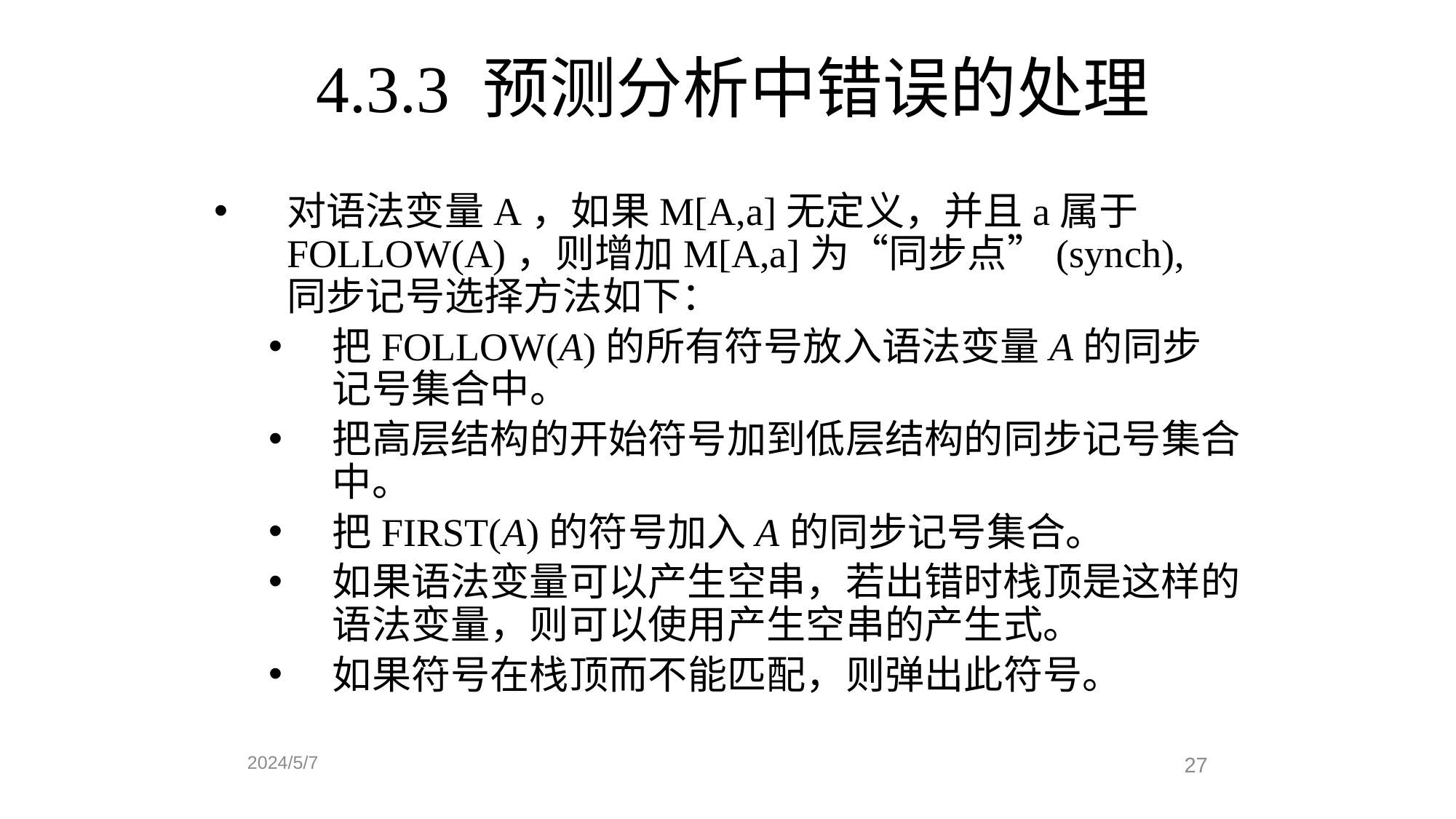

4.3.3 预测分析中错误的处理
对语法变量A，如果M[A,a]无定义，并且a属于FOLLOW(A)，则增加M[A,a]为“同步点”(synch), 同步记号选择方法如下：
把FOLLOW(A)的所有符号放入语法变量A的同步记号集合中。
把高层结构的开始符号加到低层结构的同步记号集合中。
把FIRST(A)的符号加入A的同步记号集合。
如果语法变量可以产生空串，若出错时栈顶是这样的语法变量，则可以使用产生空串的产生式。
如果符号在栈顶而不能匹配，则弹出此符号。
2024/5/7
27